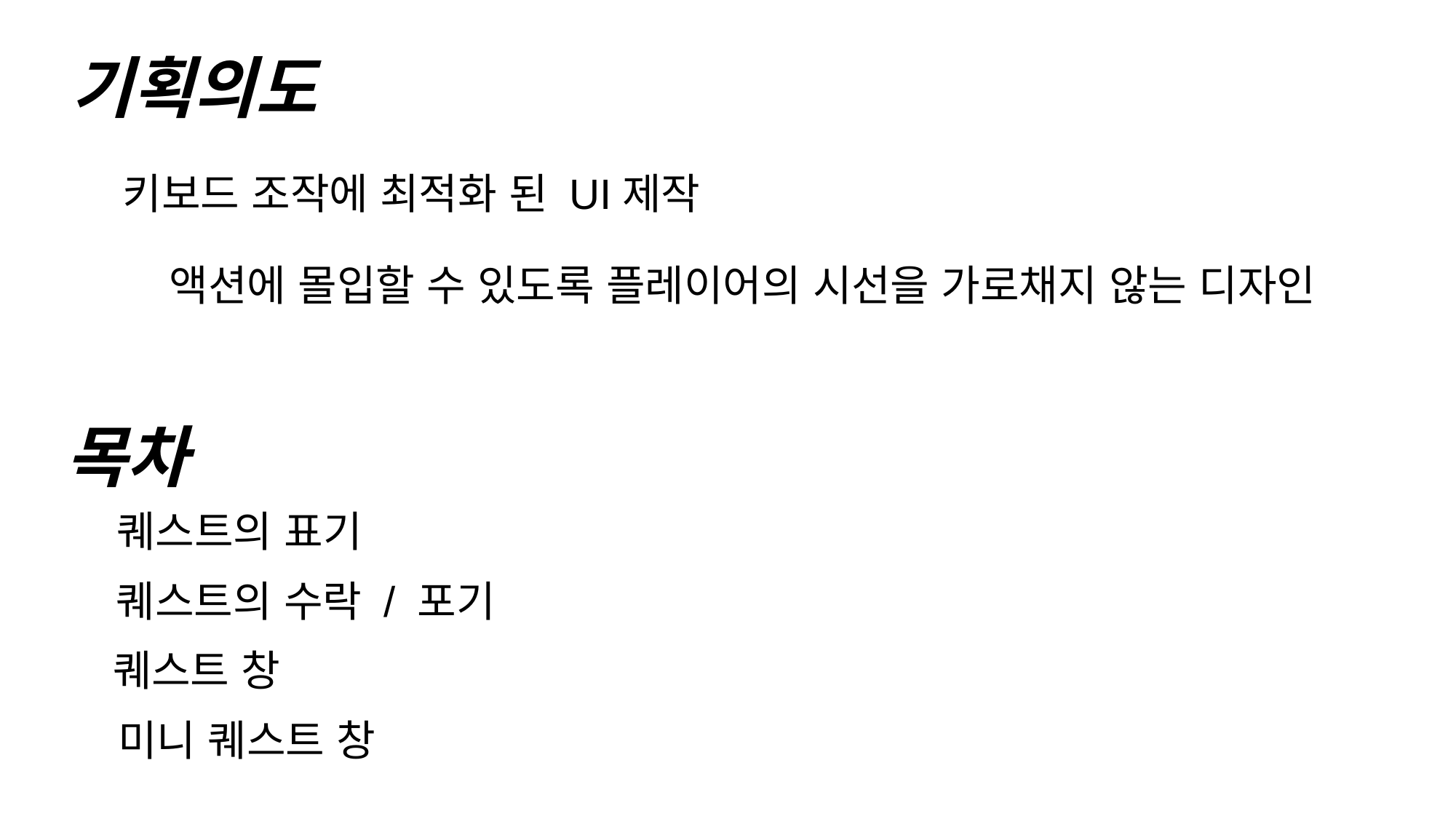

기획의도
키보드 조작에 최적화 된 UI제작
액션에 몰입할 수 있도록 플레이어의 시선을 가로채지 않는 디자인
목차
퀘스트의 표기
퀘스트의 수락 / 포기
퀘스트 창
미니 퀘스트 창